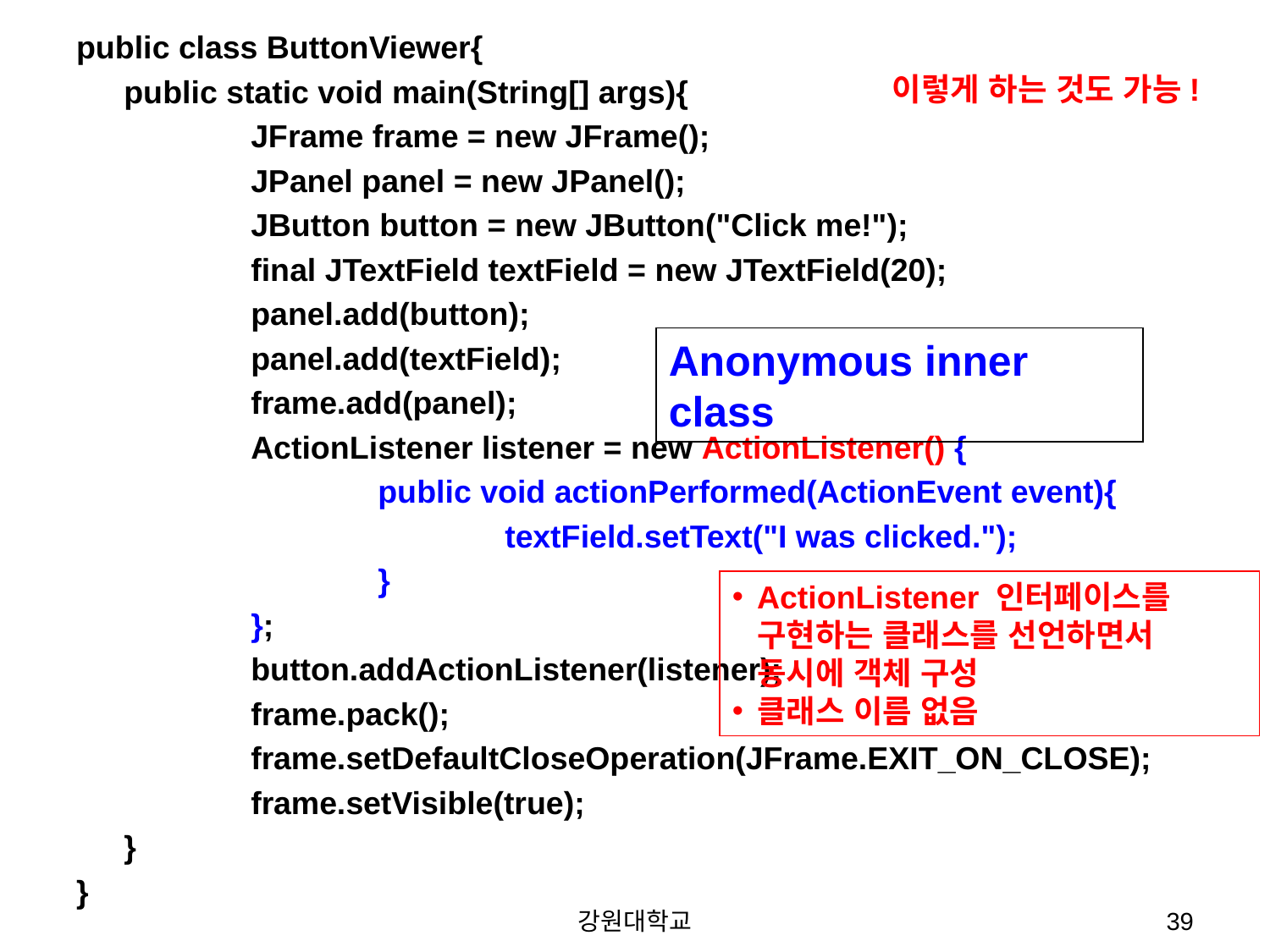

public class ButtonViewer{
	public static void main(String[] args){
		JFrame frame = new JFrame();
		JPanel panel = new JPanel();
		JButton button = new JButton("Click me!");
		final JTextField textField = new JTextField(20);
		panel.add(button);
		panel.add(textField);
		frame.add(panel);
		ActionListener listener = new ActionListener() {
			public void actionPerformed(ActionEvent event){
				textField.setText("I was clicked.");
			}
		};
		button.addActionListener(listener);
		frame.pack();
		frame.setDefaultCloseOperation(JFrame.EXIT_ON_CLOSE);
		frame.setVisible(true);
	}
}
이렇게 하는 것도 가능!
Anonymous inner class
ActionListener 인터페이스를 구현하는 클래스를 선언하면서 동시에 객체 구성
클래스 이름 없음
강원대학교
39